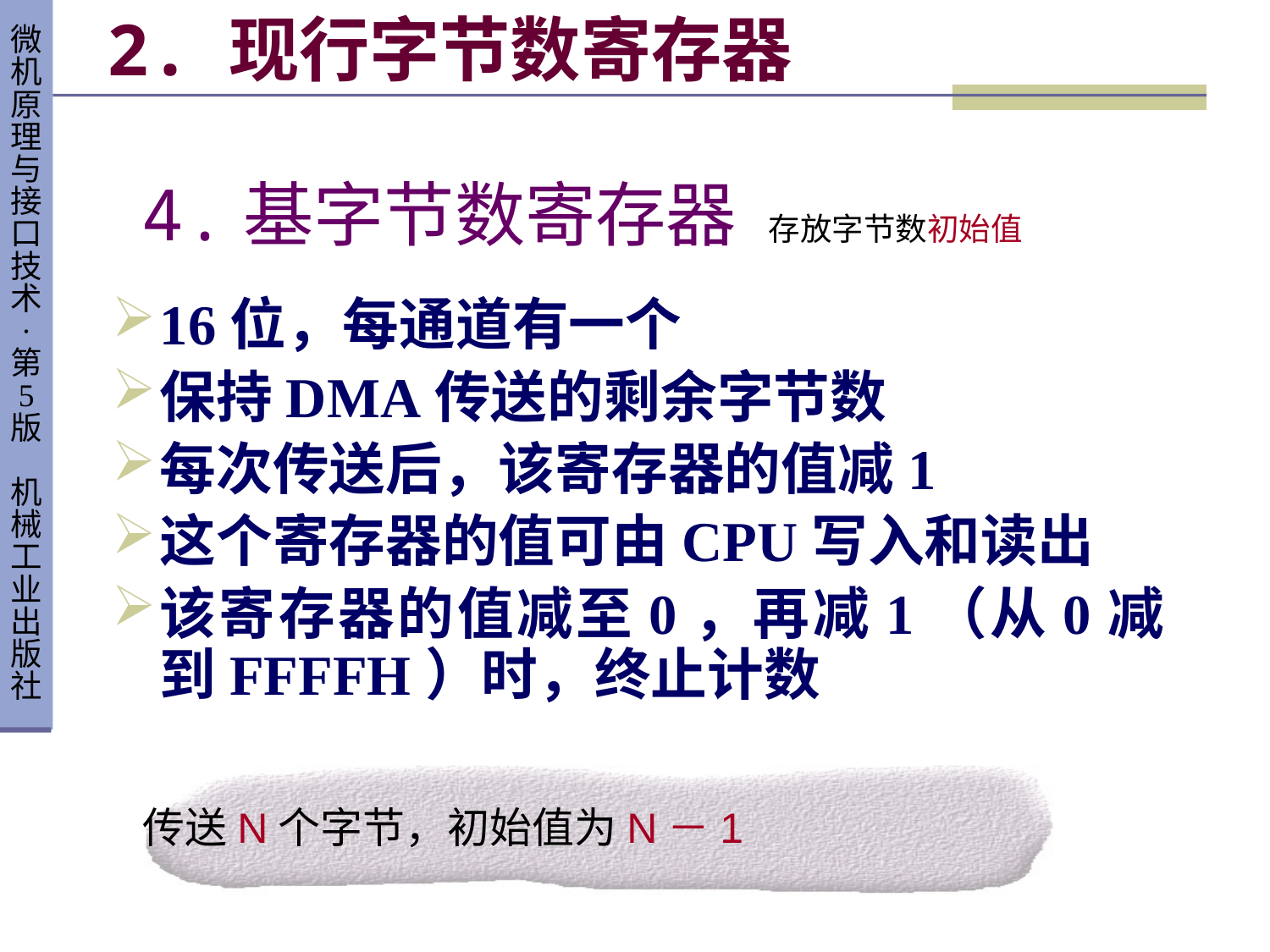

# 2. 现行字节数寄存器
4.基字节数寄存器  存放字节数初始值
16位，每通道有一个
保持DMA传送的剩余字节数
每次传送后，该寄存器的值减1
这个寄存器的值可由CPU写入和读出
该寄存器的值减至0，再减1（从0减到FFFFH）时，终止计数
传送N个字节，初始值为N－1